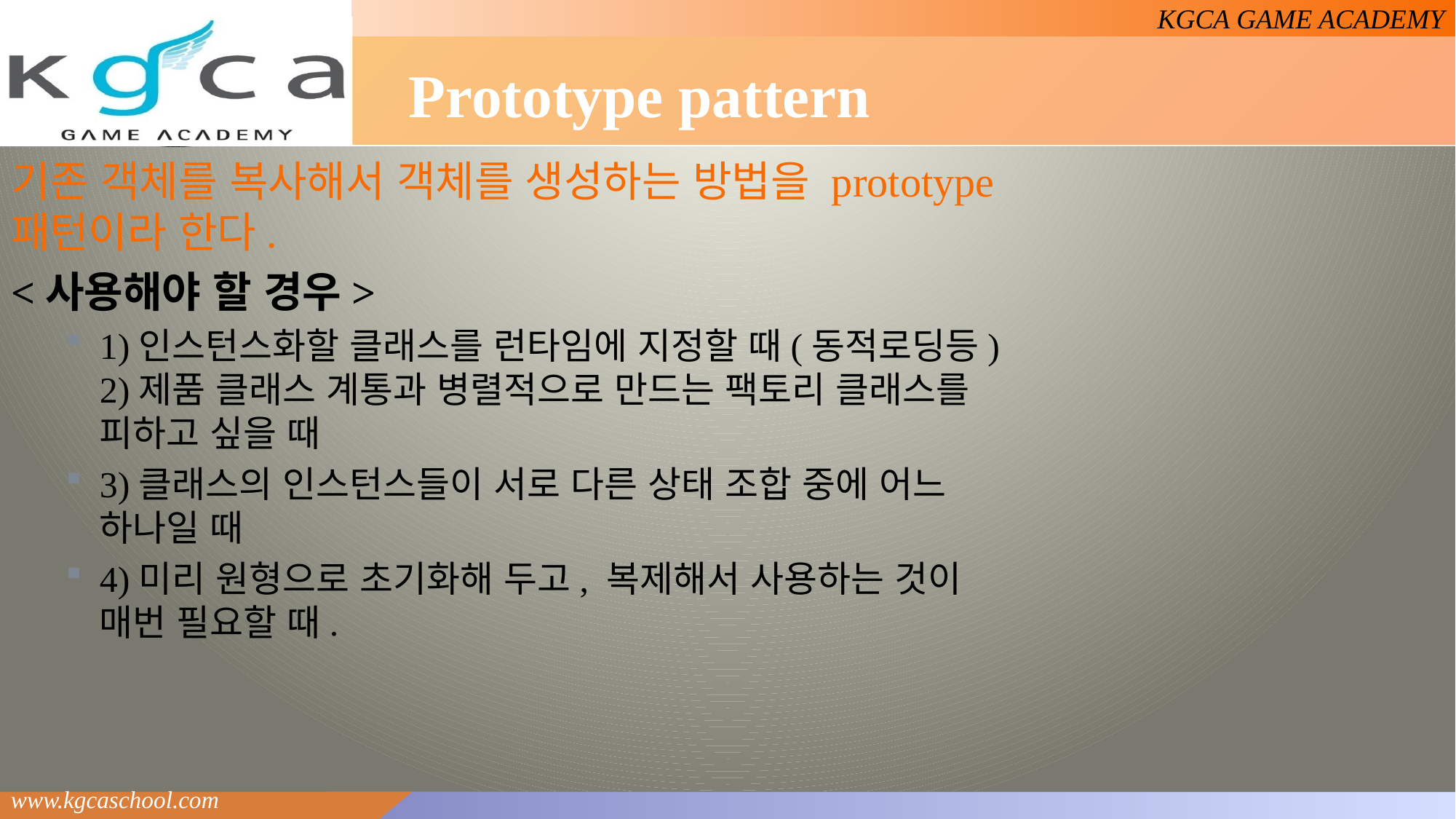

# Prototype pattern
기존 객체를 복사해서 객체를 생성하는 방법을 prototype 패턴이라 한다.
<사용해야 할 경우>
1)인스턴스화할 클래스를 런타임에 지정할 때(동적로딩등) 2)제품 클래스 계통과 병렬적으로 만드는 팩토리 클래스를 피하고 싶을 때
3)클래스의 인스턴스들이 서로 다른 상태 조합 중에 어느 하나일 때
4)미리 원형으로 초기화해 두고, 복제해서 사용하는 것이 매번 필요할 때.